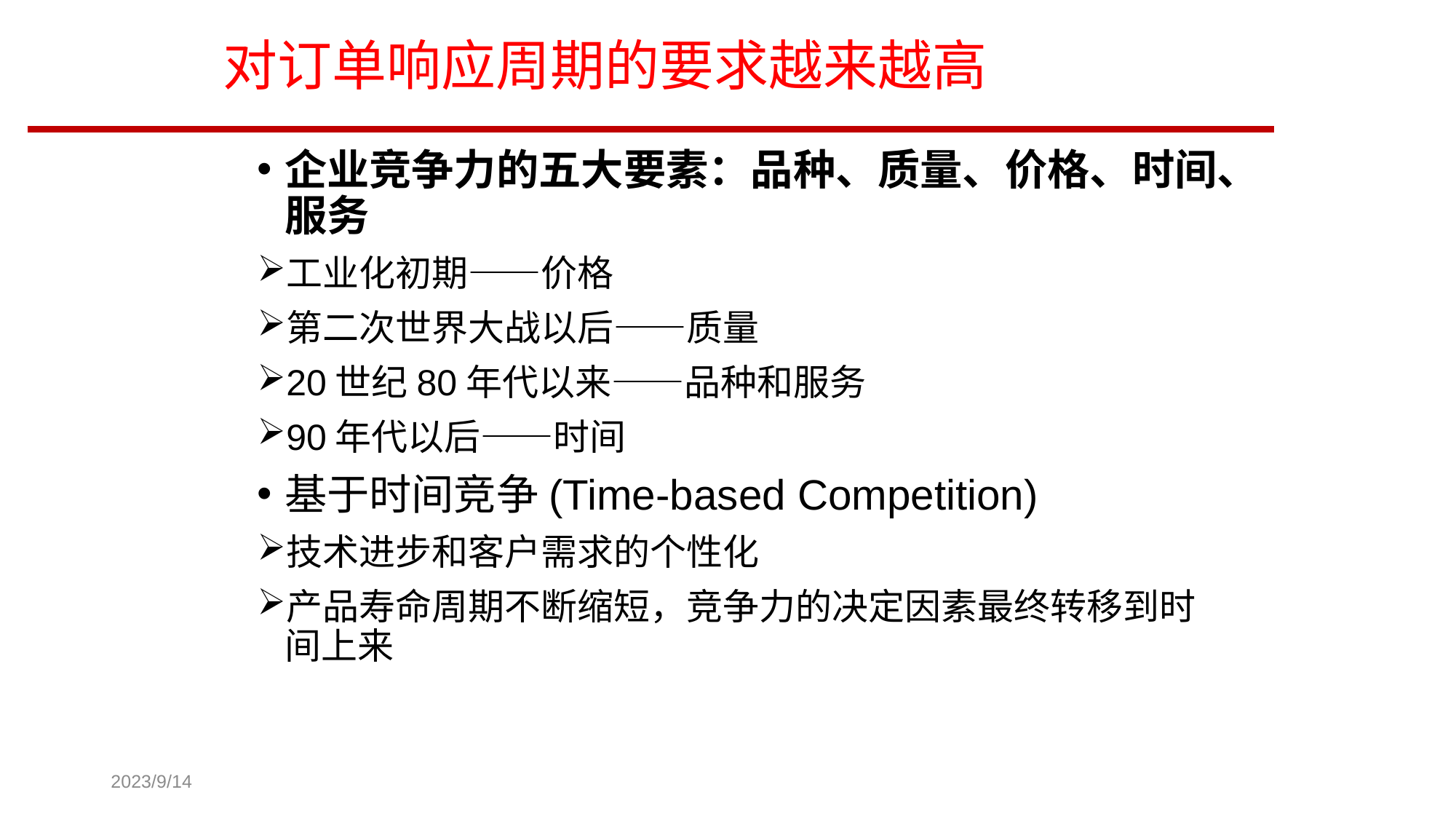

# 对订单响应周期的要求越来越高

企业竞争力的五大要素：品种、质量、价格、时间、服务
工业化初期——价格
第二次世界大战以后——质量
20世纪80年代以来——品种和服务
90年代以后——时间
基于时间竞争(Time-based Competition)
技术进步和客户需求的个性化
产品寿命周期不断缩短，竞争力的决定因素最终转移到时间上来
2023/9/14